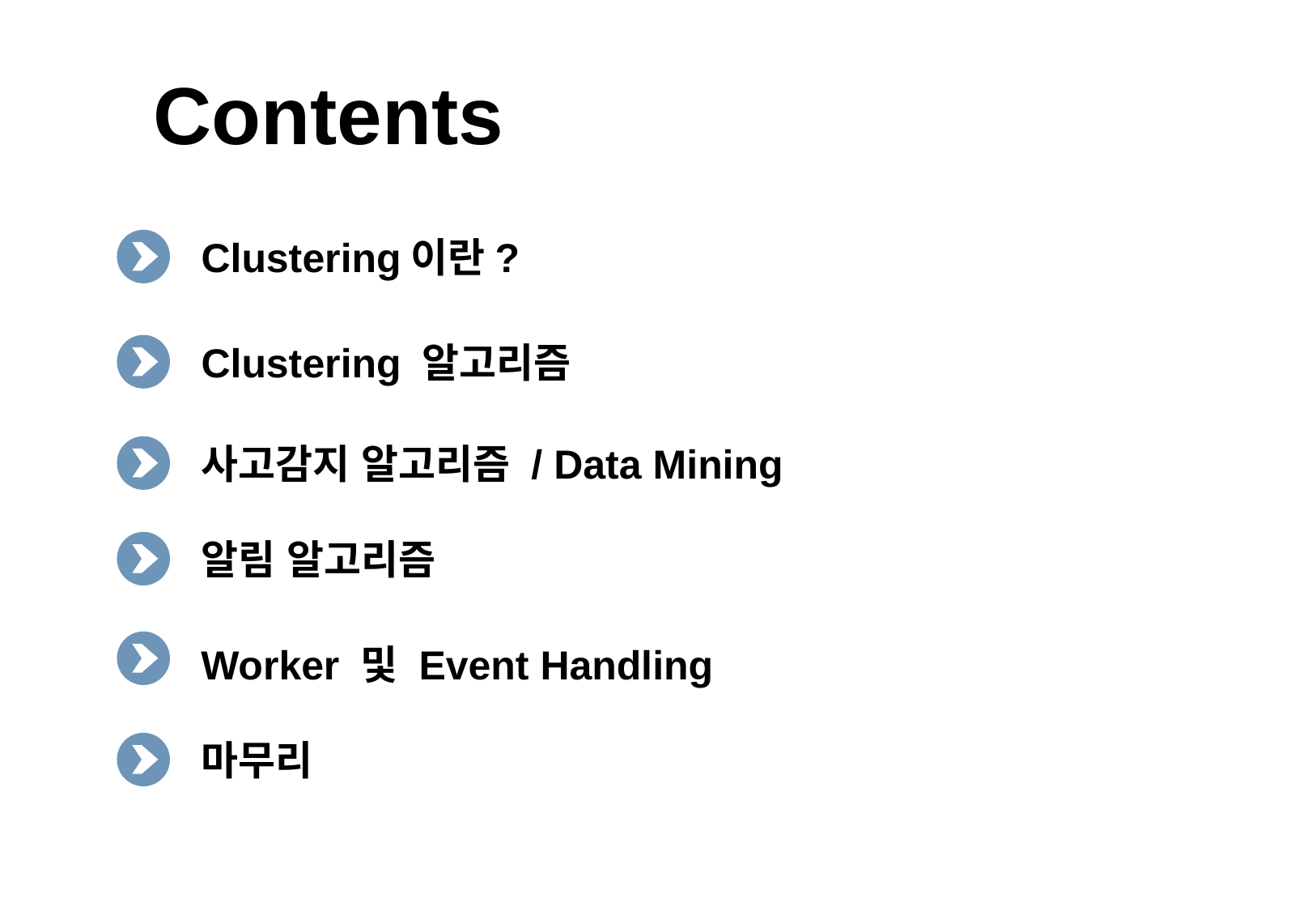

Contents
Clustering이란?

Clustering 알고리즘

사고감지 알고리즘 / Data Mining

알림 알고리즘

Worker 및 Event Handling
마무리